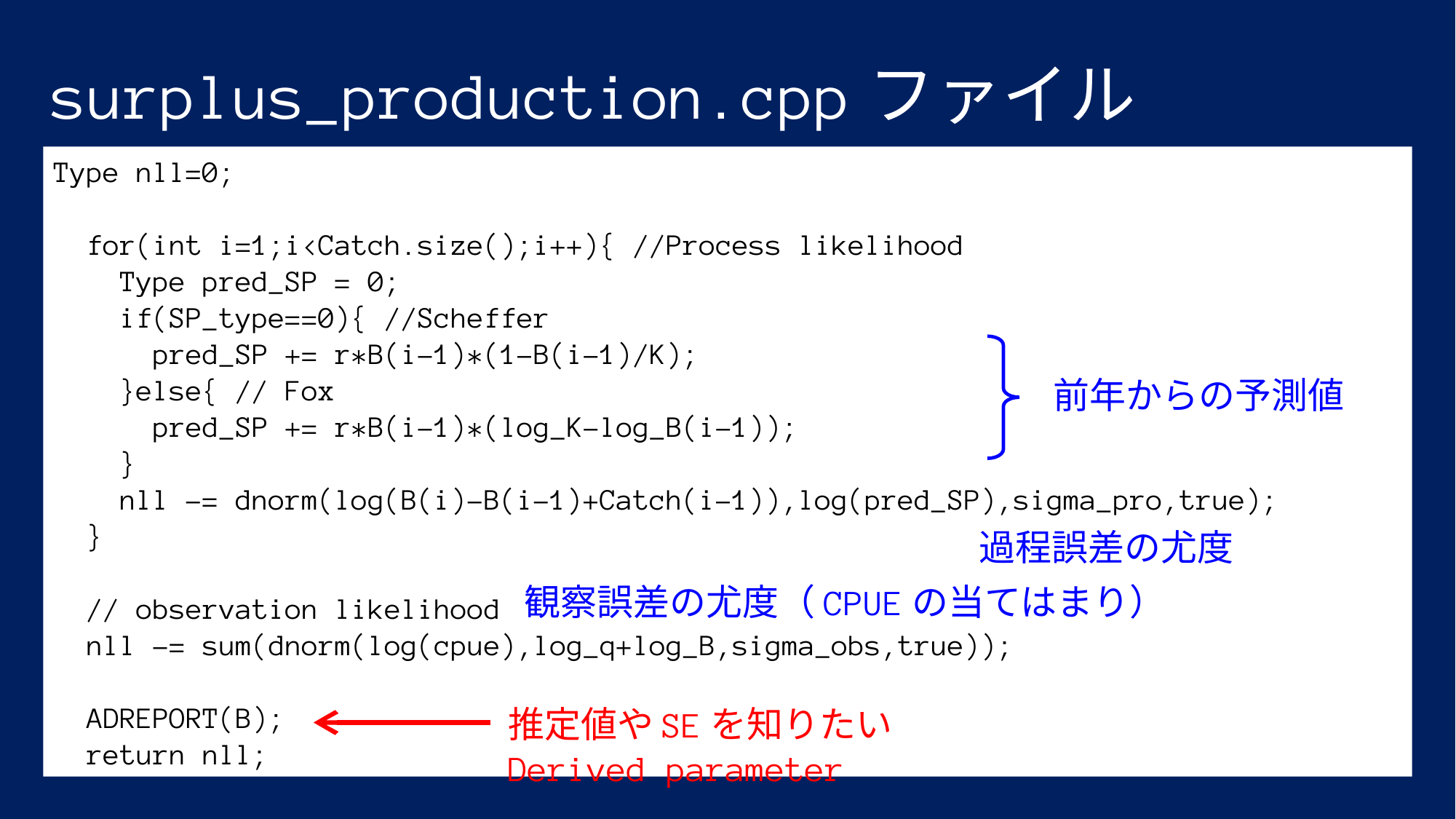

surplus_production.cppファイル
Type nll=0;

  for(int i=1;i<Catch.size();i++){ //Process likelihood
    Type pred_SP = 0;
    if(SP_type==0){ //Scheffer
      pred_SP += r*B(i-1)*(1-B(i-1)/K);
    }else{ // Fox
      pred_SP += r*B(i-1)*(log_K-log_B(i-1));
    }
    nll -= dnorm(log(B(i)-B(i-1)+Catch(i-1)),log(pred_SP),sigma_pro,true);
  }

  // observation likelihood
  nll -= sum(dnorm(log(cpue),log_q+log_B,sigma_obs,true));

  ADREPORT(B);
  return nll;

前年からの予測値
過程誤差の尤度
観察誤差の尤度（CPUEの当てはまり）
推定値やSEを知りたいDerived parameter